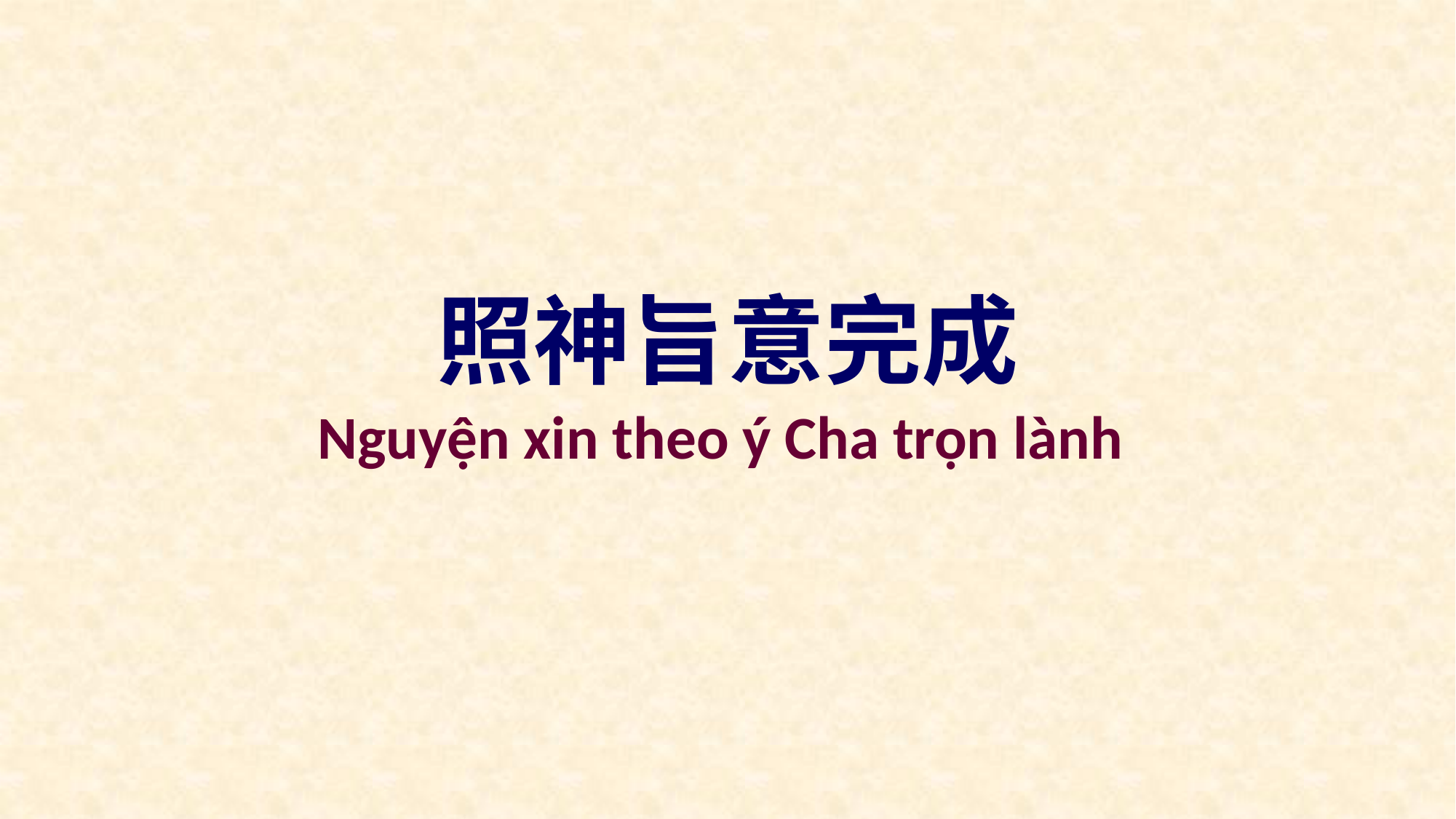

照神旨意完成
Nguyện xin theo ý Cha trọn lành